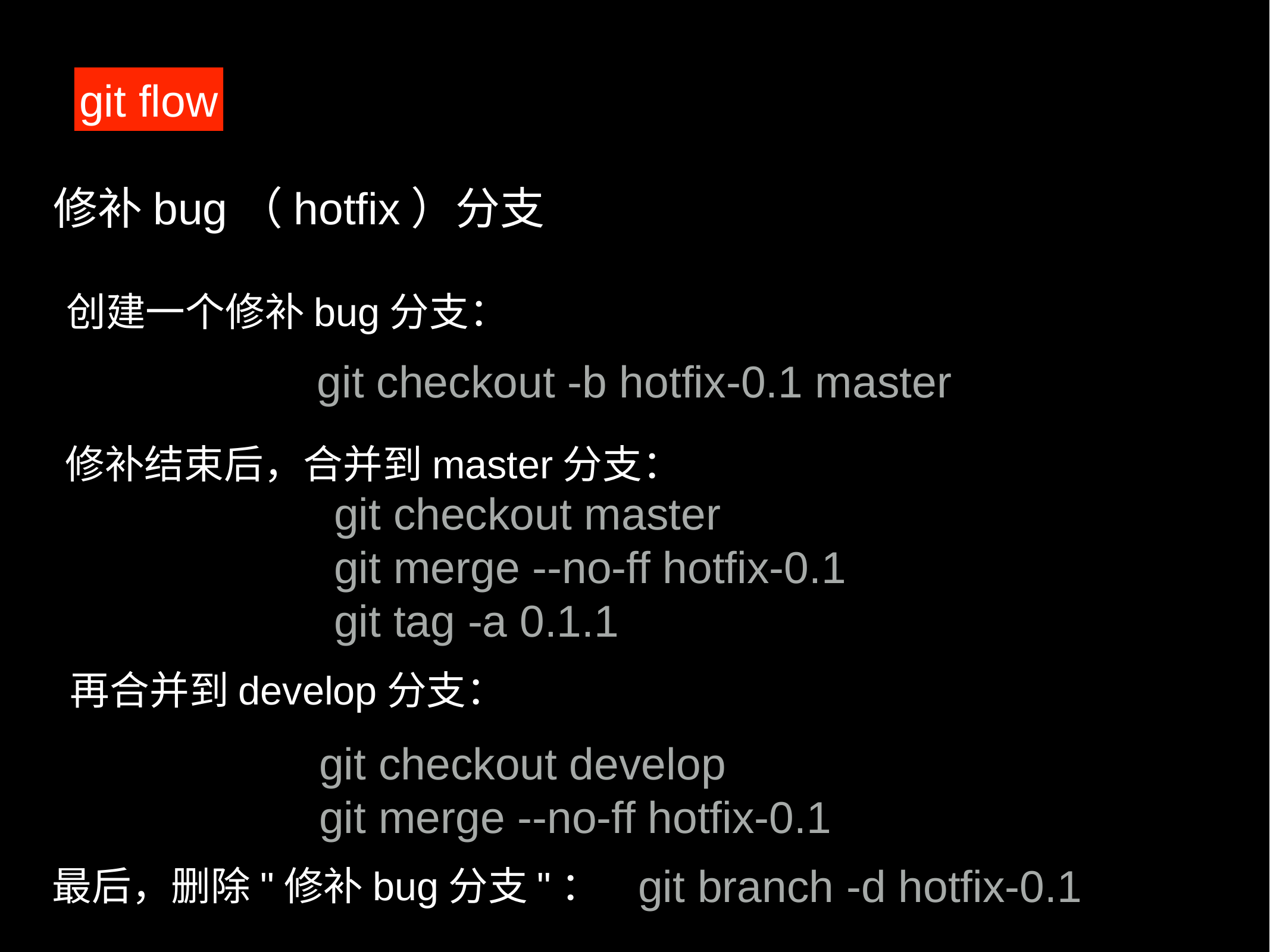

git flow
修补bug（hotfix）分支
创建一个修补bug分支：
git checkout -b hotfix-0.1 master
修补结束后，合并到master分支：
git checkout master
git merge --no-ff hotfix-0.1
git tag -a 0.1.1
再合并到develop分支：
git checkout develop
git merge --no-ff hotfix-0.1
最后，删除"修补bug分支"：
git branch -d hotfix-0.1